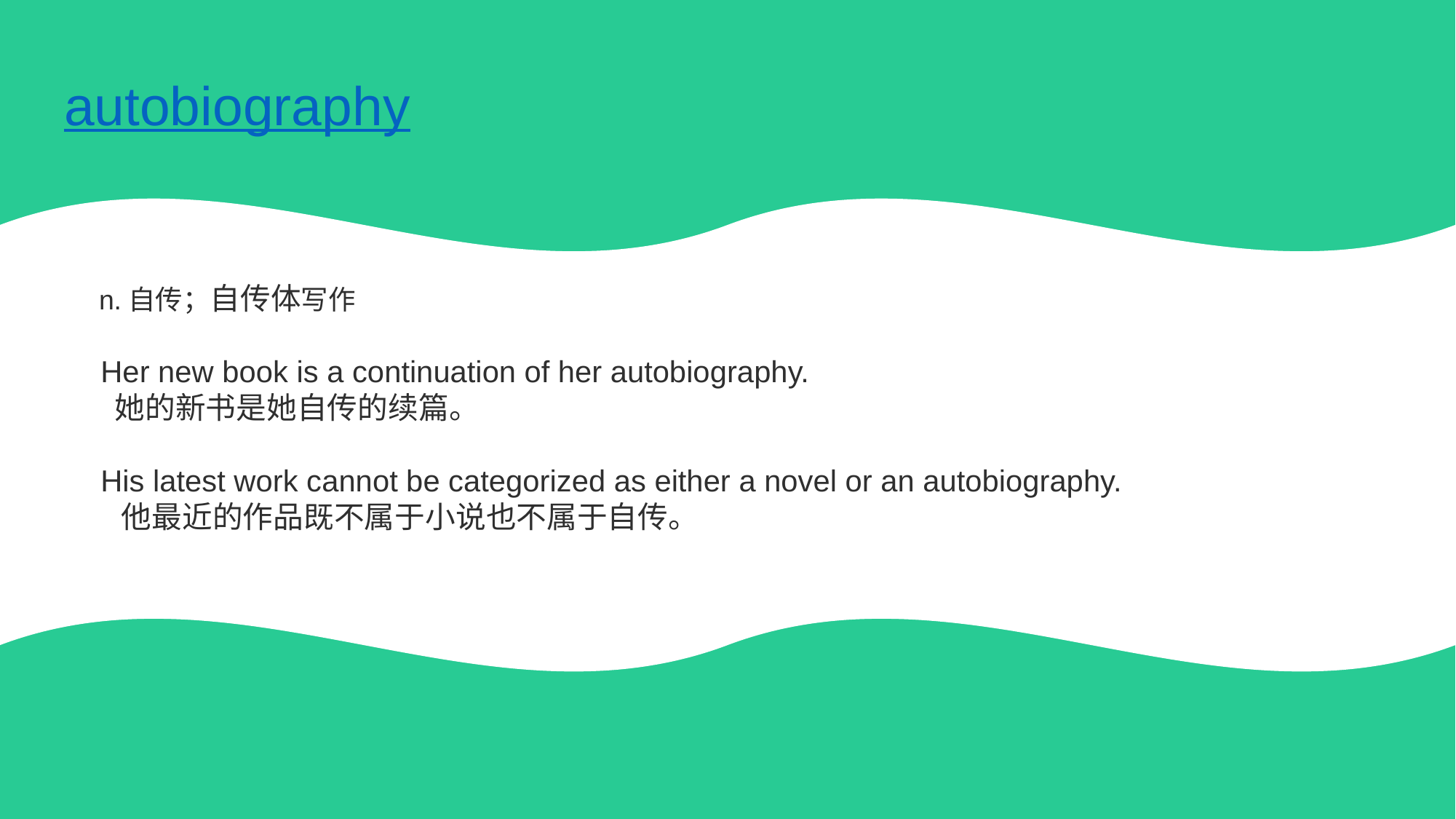

autobiography
n.自传；自传体写作
Her new book is a continuation of her autobiography.
 她的新书是她自传的续篇。

His latest work cannot be categorized as either a novel or an autobiography.
  他最近的作品既不属于小说也不属于自传。